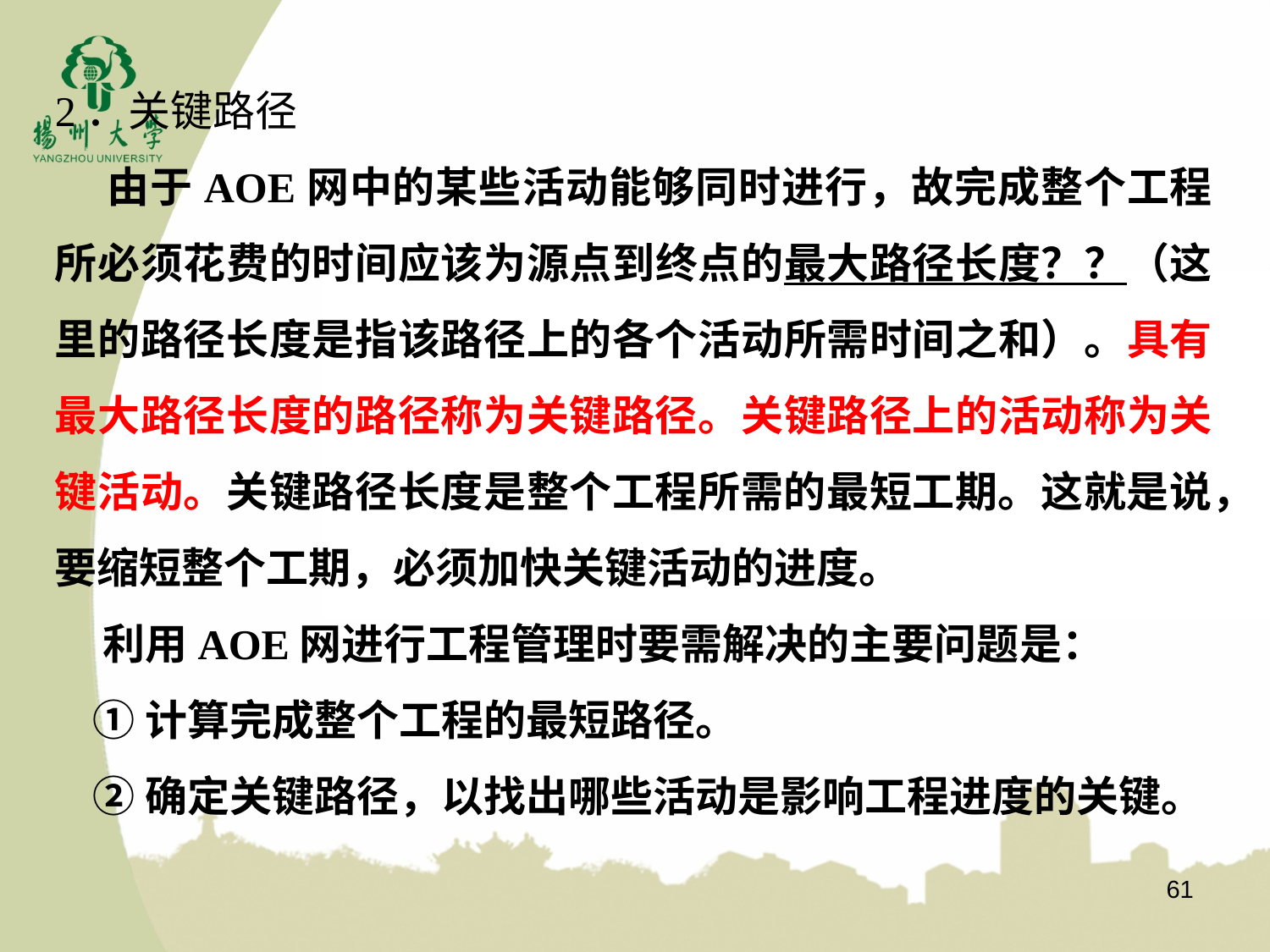

2．关键路径
    由于AOE网中的某些活动能够同时进行，故完成整个工程所必须花费的时间应该为源点到终点的最大路径长度？？（这里的路径长度是指该路径上的各个活动所需时间之和）。具有最大路径长度的路径称为关键路径。关键路径上的活动称为关键活动。关键路径长度是整个工程所需的最短工期。这就是说，要缩短整个工期，必须加快关键活动的进度。
    利用AOE网进行工程管理时要需解决的主要问题是：
    ①计算完成整个工程的最短路径。
    ②确定关键路径，以找出哪些活动是影响工程进度的关键。
61